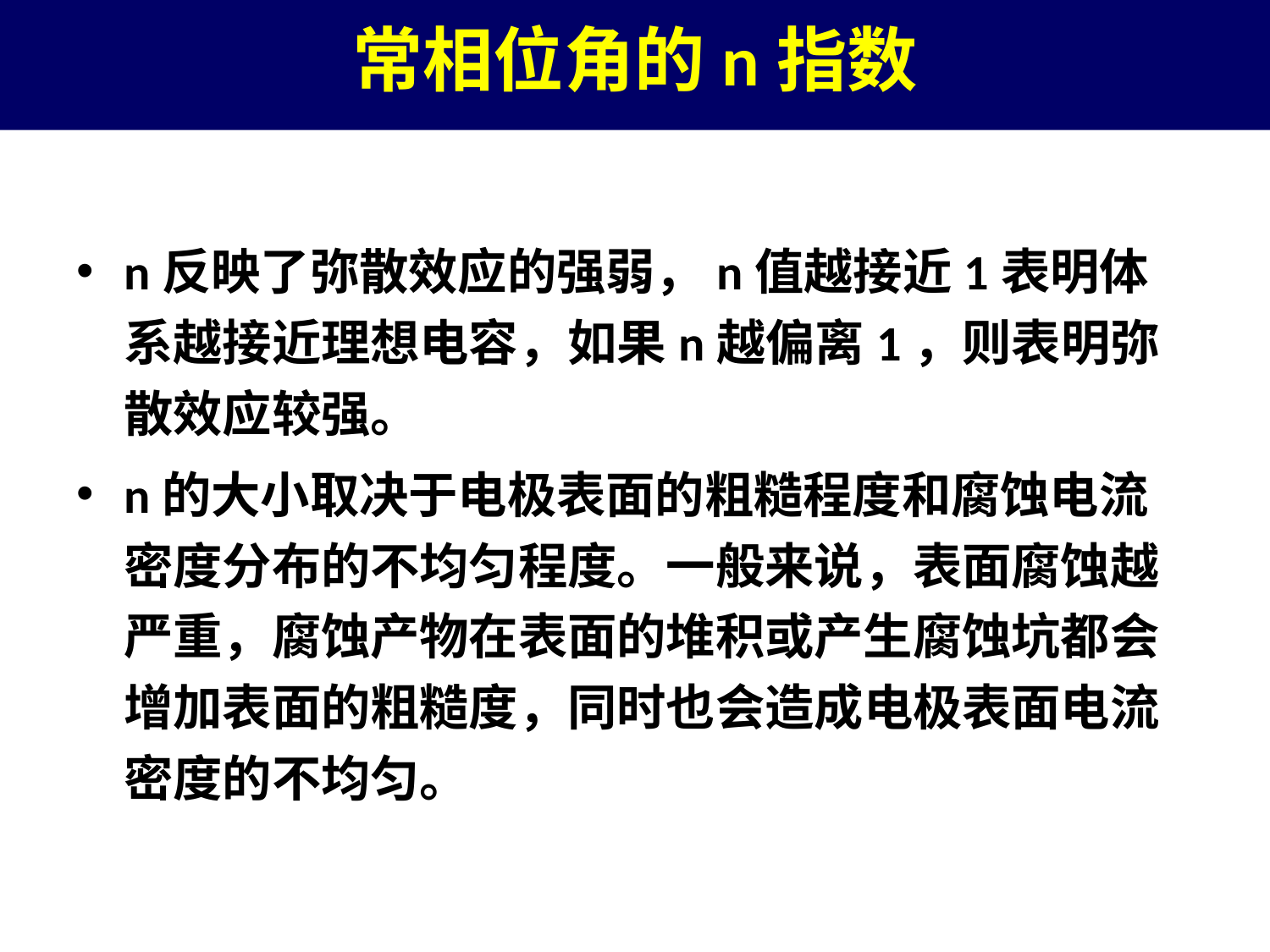

# 常相位角的n指数
n反映了弥散效应的强弱，n值越接近1表明体系越接近理想电容，如果n越偏离1，则表明弥散效应较强。
n的大小取决于电极表面的粗糙程度和腐蚀电流密度分布的不均匀程度。一般来说，表面腐蚀越严重，腐蚀产物在表面的堆积或产生腐蚀坑都会增加表面的粗糙度，同时也会造成电极表面电流密度的不均匀。